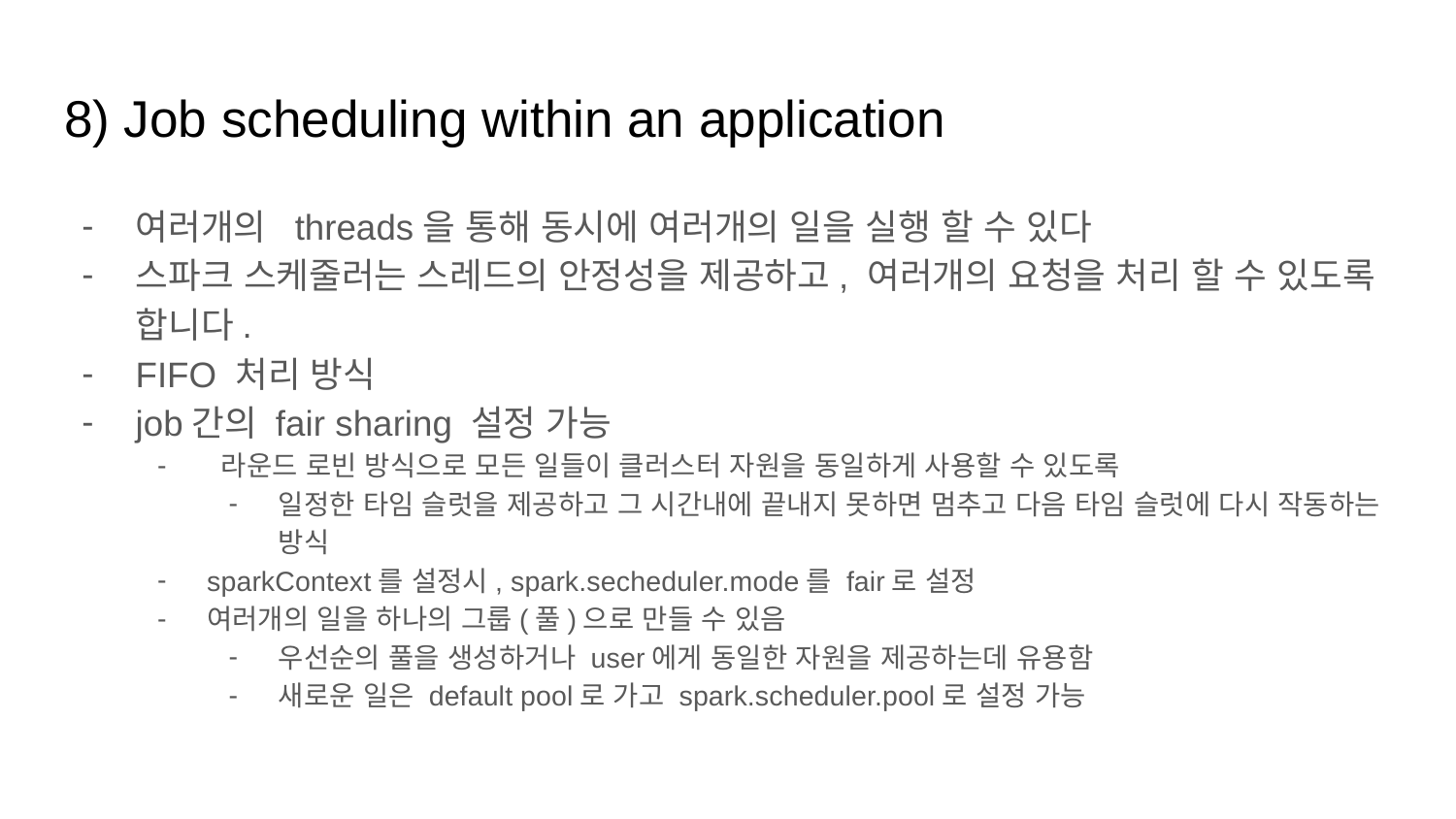

# 8) Job scheduling within an application
여러개의  threads을 통해 동시에 여러개의 일을 실행 할 수 있다
스파크 스케줄러는 스레드의 안정성을 제공하고, 여러개의 요청을 처리 할 수 있도록 합니다.
FIFO 처리 방식
job간의 fair sharing 설정 가능
 라운드 로빈 방식으로 모든 일들이 클러스터 자원을 동일하게 사용할 수 있도록
일정한 타임 슬럿을 제공하고 그 시간내에 끝내지 못하면 멈추고 다음 타임 슬럿에 다시 작동하는 방식
sparkContext를 설정시, spark.secheduler.mode를 fair로 설정
여러개의 일을 하나의 그룹(풀)으로 만들 수 있음
우선순의 풀을 생성하거나 user에게 동일한 자원을 제공하는데 유용함
새로운 일은 default pool로 가고 spark.scheduler.pool로 설정 가능